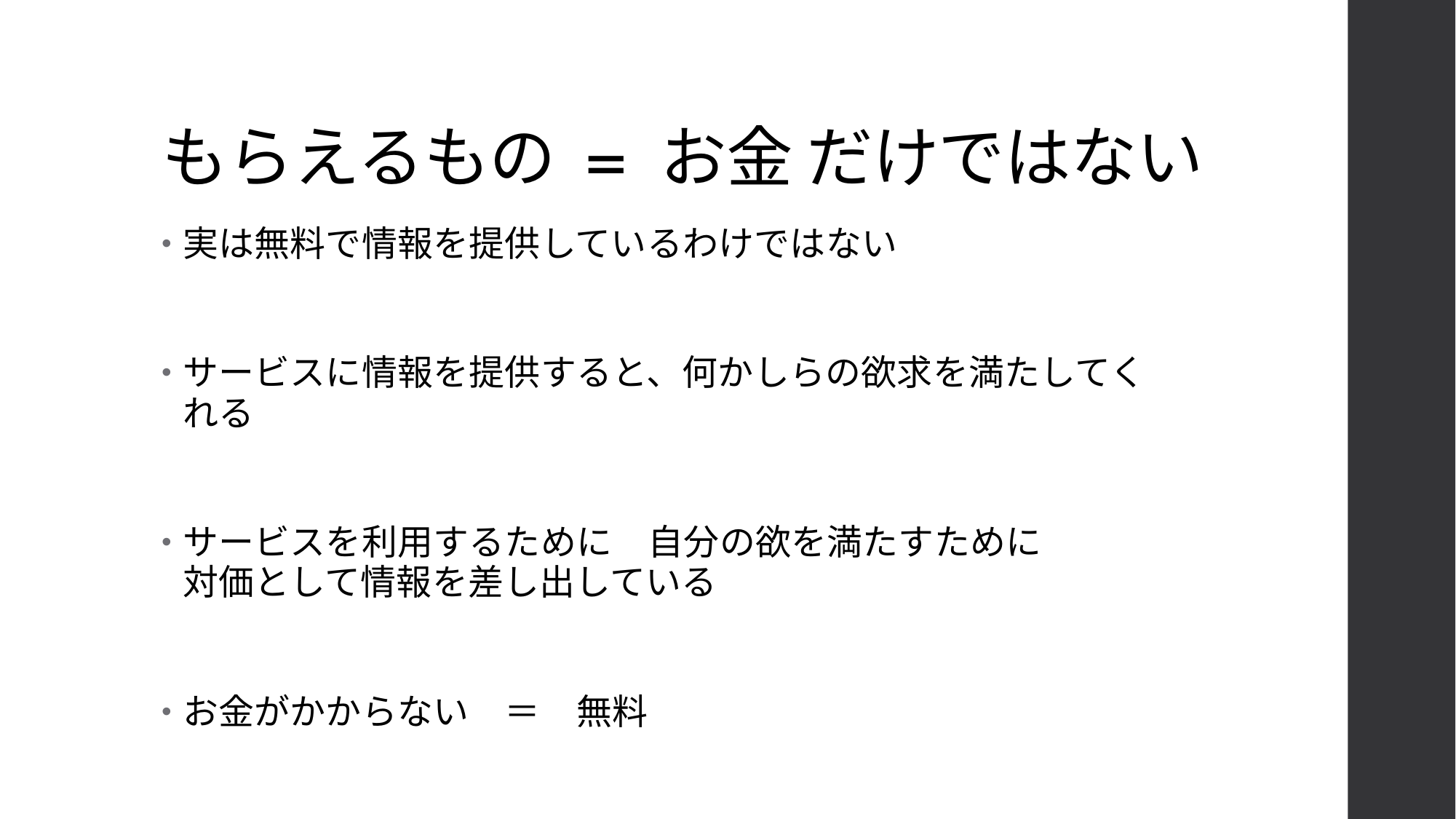

# もらえるもの = お金 だけではない
実は無料で情報を提供しているわけではない

サービスに情報を提供すると、何かしらの欲求を満たしてくれる

サービスを利用するために　自分の欲を満たすために
対価として情報を差し出している

お金がかからない　＝　無料